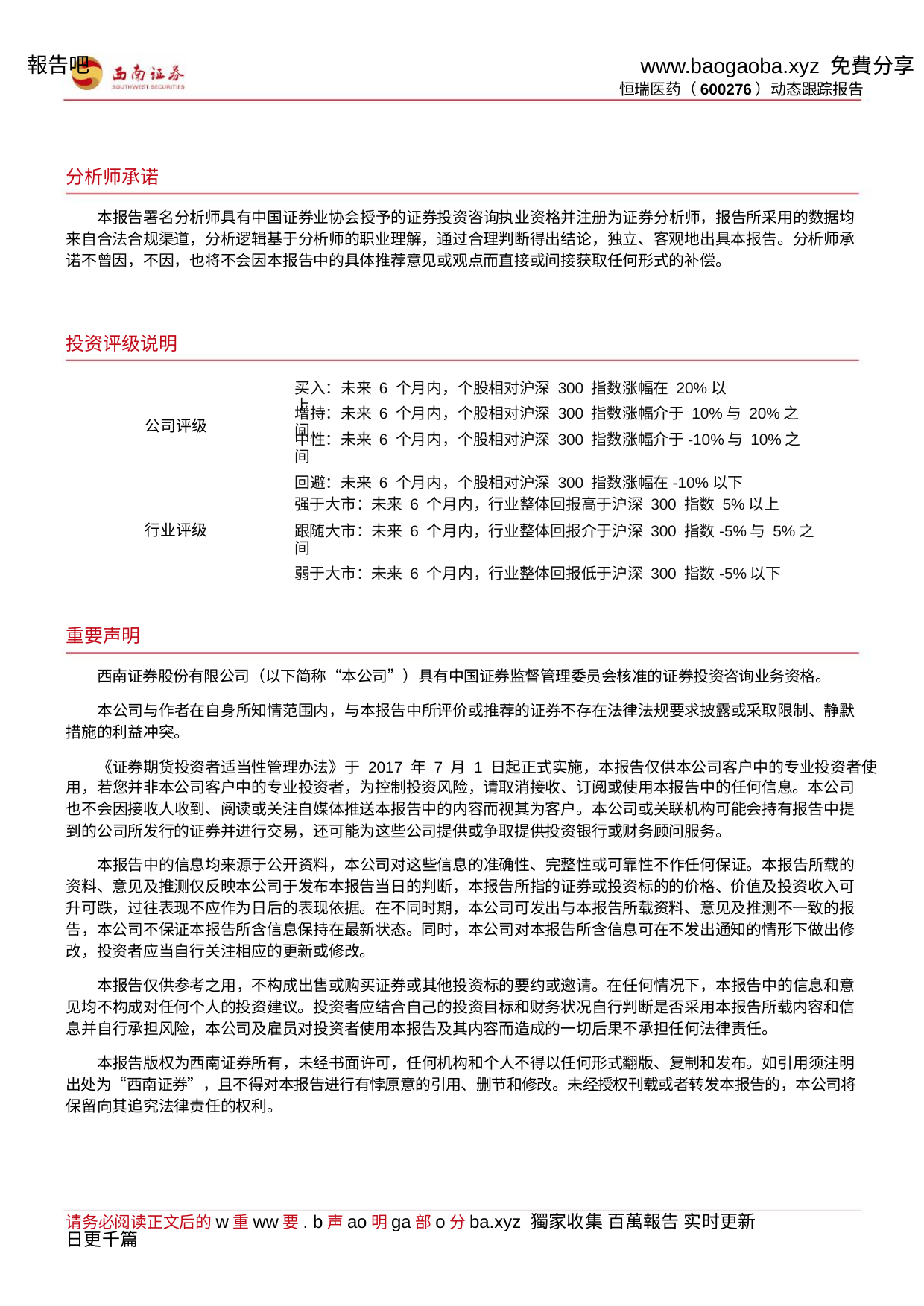

報告吧
www.baogaoba.xyz 免費分享
恒瑞医药（600276）动态跟踪报告
分析师承诺
本报告署名分析师具有中国证券业协会授予的证券投资咨询执业资格并注册为证券分析师，报告所采用的数据均
来自合法合规渠道，分析逻辑基于分析师的职业理解，通过合理判断得出结论，独立、客观地出具本报告。分析师承
诺不曾因，不因，也将不会因本报告中的具体推荐意见或观点而直接或间接获取任何形式的补偿。
投资评级说明
买入：未来 6 个月内，个股相对沪深 300 指数涨幅在 20%以上
增持：未来 6 个月内，个股相对沪深 300 指数涨幅介于 10%与 20%之间
公司评级
中性：未来 6 个月内，个股相对沪深 300 指数涨幅介于-10%与 10%之间
回避：未来 6 个月内，个股相对沪深 300 指数涨幅在-10%以下
强于大市：未来 6 个月内，行业整体回报高于沪深 300 指数 5%以上
跟随大市：未来 6 个月内，行业整体回报介于沪深 300 指数-5%与 5%之间
弱于大市：未来 6 个月内，行业整体回报低于沪深 300 指数-5%以下
行业评级
重要声明
西南证券股份有限公司（以下简称“本公司”）具有中国证券监督管理委员会核准的证券投资咨询业务资格。
本公司与作者在自身所知情范围内，与本报告中所评价或推荐的证券不存在法律法规要求披露或采取限制、静默
措施的利益冲突。
《证券期货投资者适当性管理办法》于 2017 年 7 月 1 日起正式实施，本报告仅供本公司客户中的专业投资者使
用，若您并非本公司客户中的专业投资者，为控制投资风险，请取消接收、订阅或使用本报告中的任何信息。本公司
也不会因接收人收到、阅读或关注自媒体推送本报告中的内容而视其为客户。本公司或关联机构可能会持有报告中提
到的公司所发行的证券并进行交易，还可能为这些公司提供或争取提供投资银行或财务顾问服务。
本报告中的信息均来源于公开资料，本公司对这些信息的准确性、完整性或可靠性不作任何保证。本报告所载的
资料、意见及推测仅反映本公司于发布本报告当日的判断，本报告所指的证券或投资标的的价格、价值及投资收入可
升可跌，过往表现不应作为日后的表现依据。在不同时期，本公司可发出与本报告所载资料、意见及推测不一致的报
告，本公司不保证本报告所含信息保持在最新状态。同时，本公司对本报告所含信息可在不发出通知的情形下做出修
改，投资者应当自行关注相应的更新或修改。
本报告仅供参考之用，不构成出售或购买证券或其他投资标的要约或邀请。在任何情况下，本报告中的信息和意
见均不构成对任何个人的投资建议。投资者应结合自己的投资目标和财务状况自行判断是否采用本报告所载内容和信
息并自行承担风险，本公司及雇员对投资者使用本报告及其内容而造成的一切后果不承担任何法律责任。
本报告版权为西南证券所有，未经书面许可，任何机构和个人不得以任何形式翻版、复制和发布。如引用须注明
出处为“西南证券”，且不得对本报告进行有悖原意的引用、删节和修改。未经授权刊载或者转发本报告的，本公司将
保留向其追究法律责任的权利。
请务必阅读正文后的w重ww要. b声ao明ga部o分ba.xyz 獨家收集 百萬報告 实时更新 日更千篇